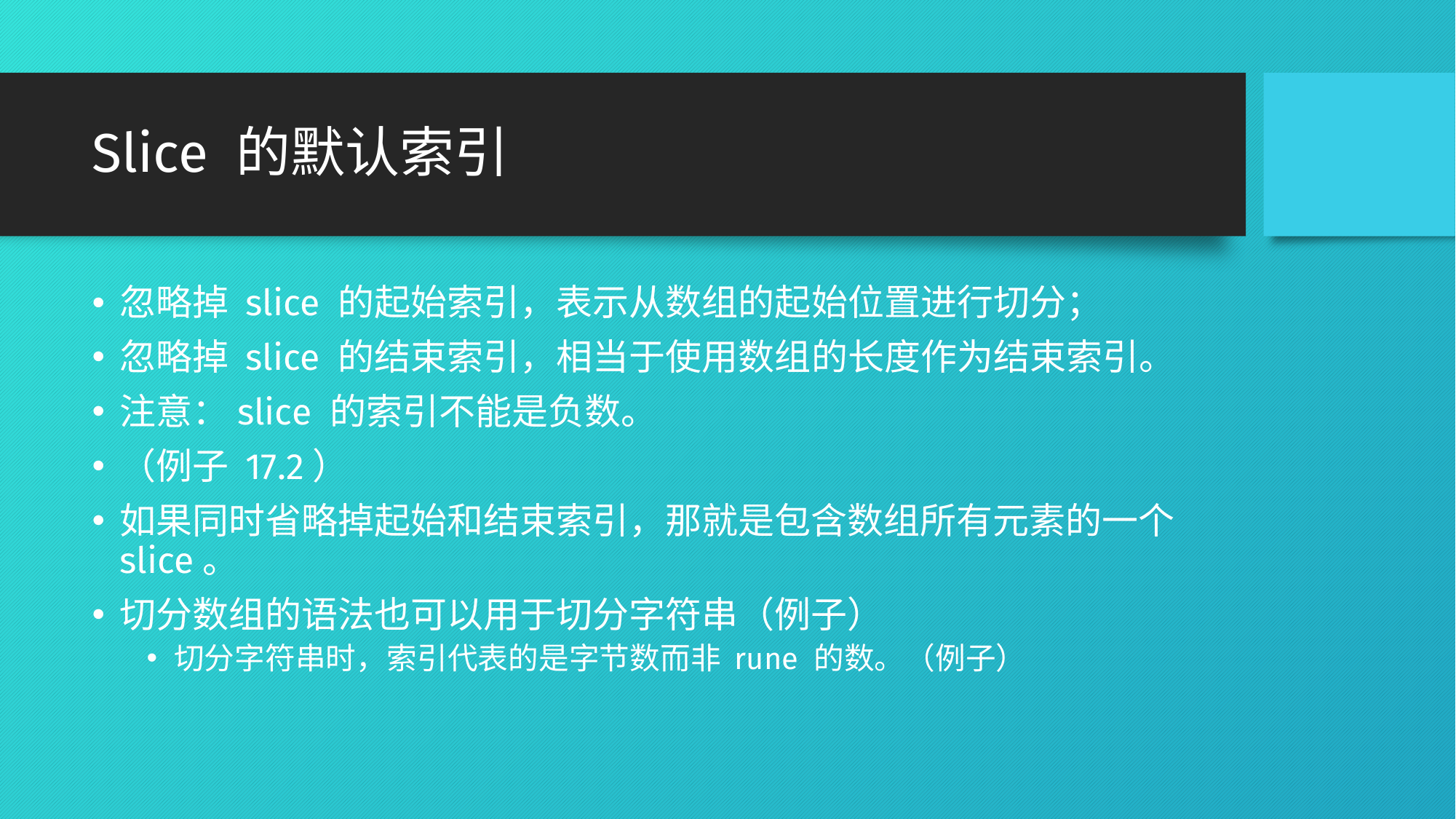

# Slice 的默认索引
忽略掉 slice 的起始索引，表示从数组的起始位置进行切分；
忽略掉 slice 的结束索引，相当于使用数组的长度作为结束索引。
注意：slice 的索引不能是负数。
（例子 17.2）
如果同时省略掉起始和结束索引，那就是包含数组所有元素的一个 slice。
切分数组的语法也可以用于切分字符串（例子）
切分字符串时，索引代表的是字节数而非 rune 的数。（例子）